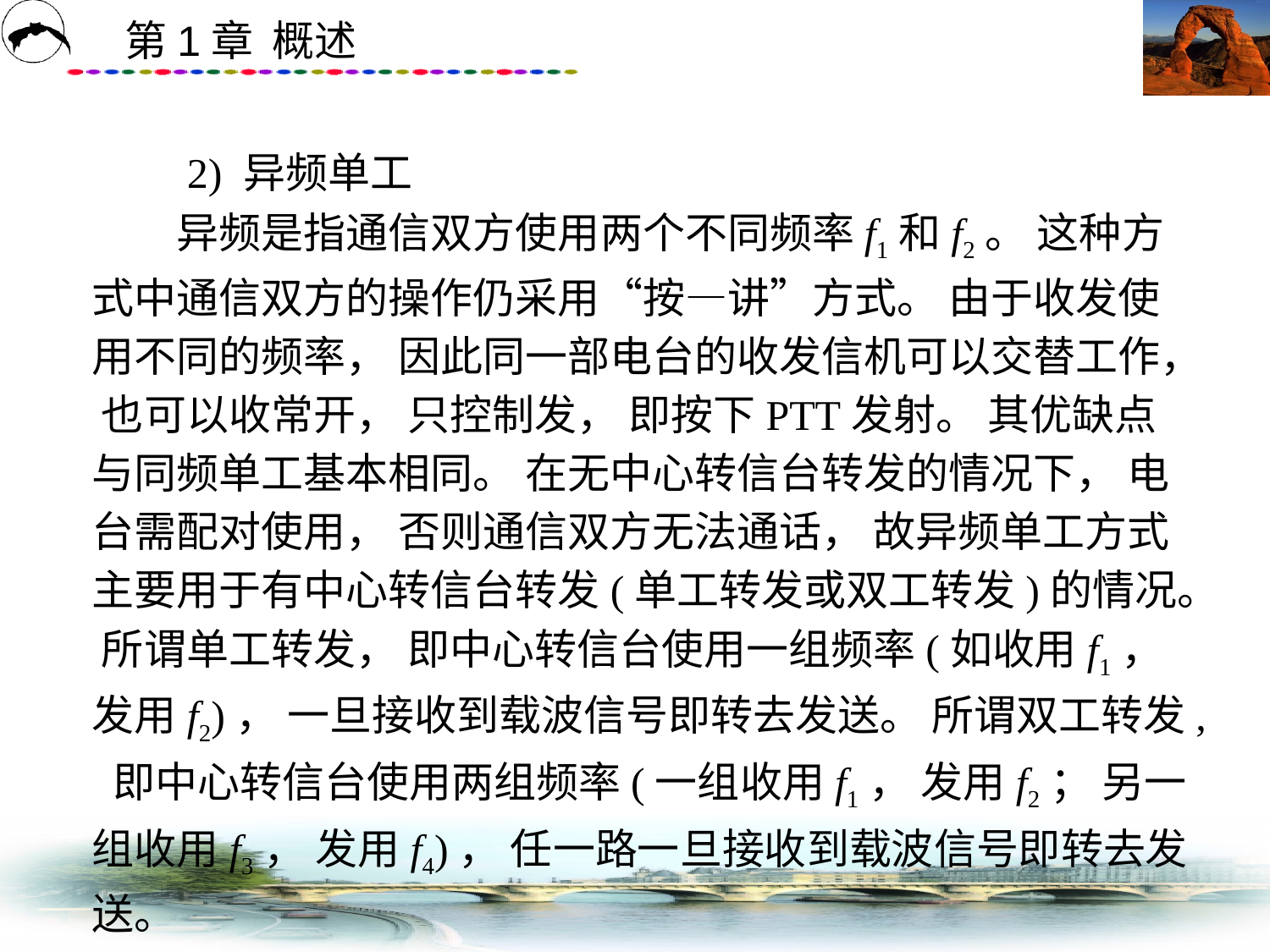

# 2) 异频单工 　　异频是指通信双方使用两个不同频率f1和f2。 这种方式中通信双方的操作仍采用“按—讲”方式。 由于收发使用不同的频率， 因此同一部电台的收发信机可以交替工作， 也可以收常开， 只控制发， 即按下PTT发射。 其优缺点与同频单工基本相同。 在无中心转信台转发的情况下， 电台需配对使用， 否则通信双方无法通话， 故异频单工方式主要用于有中心转信台转发(单工转发或双工转发)的情况。 所谓单工转发， 即中心转信台使用一组频率(如收用f1， 发用f2)， 一旦接收到载波信号即转去发送。 所谓双工转发, 即中心转信台使用两组频率(一组收用f1， 发用f2； 另一组收用f3， 发用f4)， 任一路一旦接收到载波信号即转去发送。